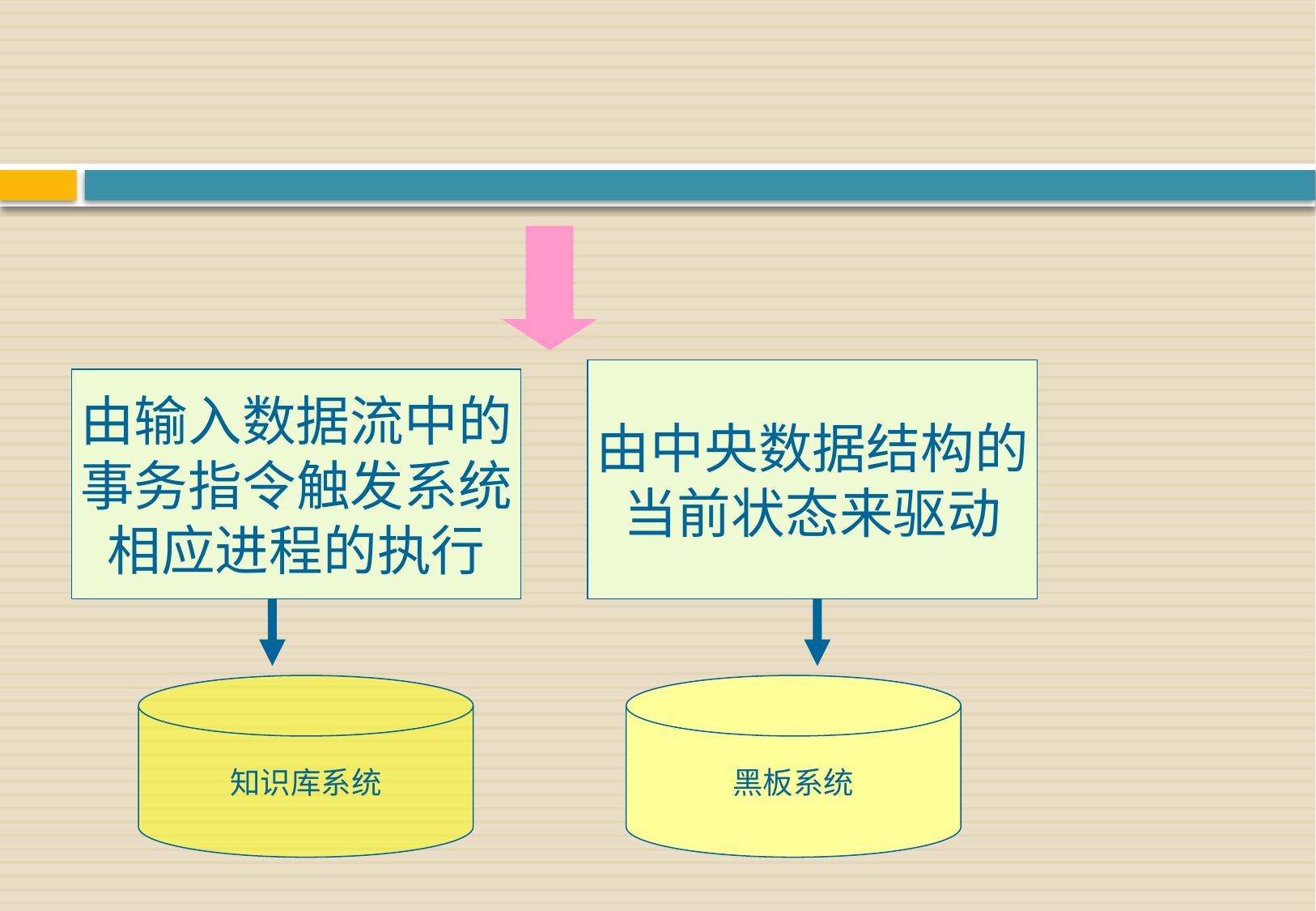

#

由中央数据结构的
当前状态来驱动
由输入数据流中的
事务指令触发系统
相应进程的执行

知识库系统
黑板系统